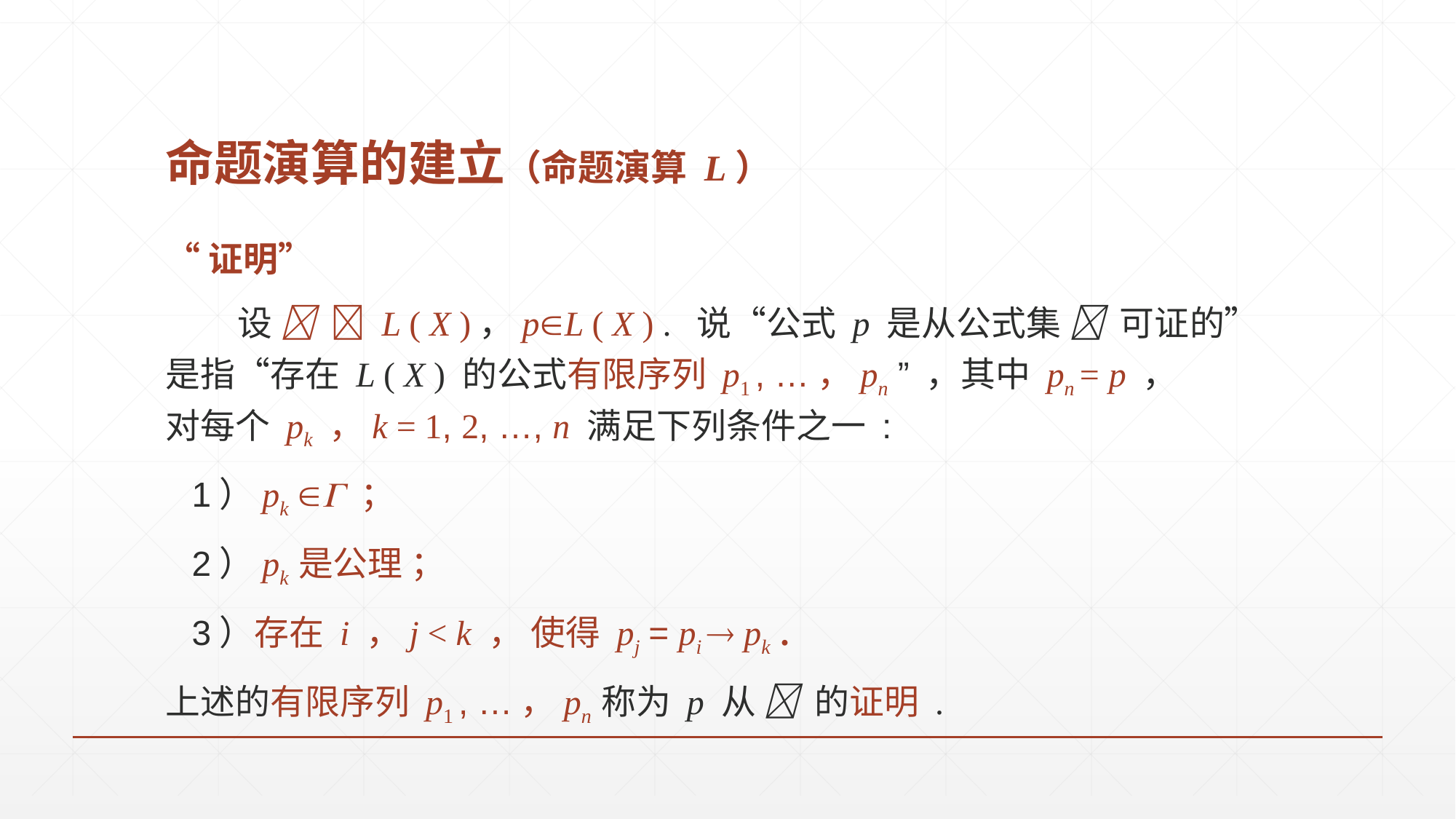

# 命题演算的建立（命题演算 L）
“证明”
        设 Γ  ⊆ L ( X )，p∈L ( X ) .  说“公式 p 是从公式集 Γ  可证的”
是指“存在 L ( X ) 的公式有限序列 p1 , …，pn ” ，其中 pn = p ，
对每个 pk ，k = 1, 2, …, n 满足下列条件之一 :
   1）pk ∈Γ ；
   2）pk 是公理 ；
   3）存在 i ，j < k ， 使得 pj = pi → pk  .
上述的有限序列 p1 , …，pn 称为 p 从 Γ  的证明 .